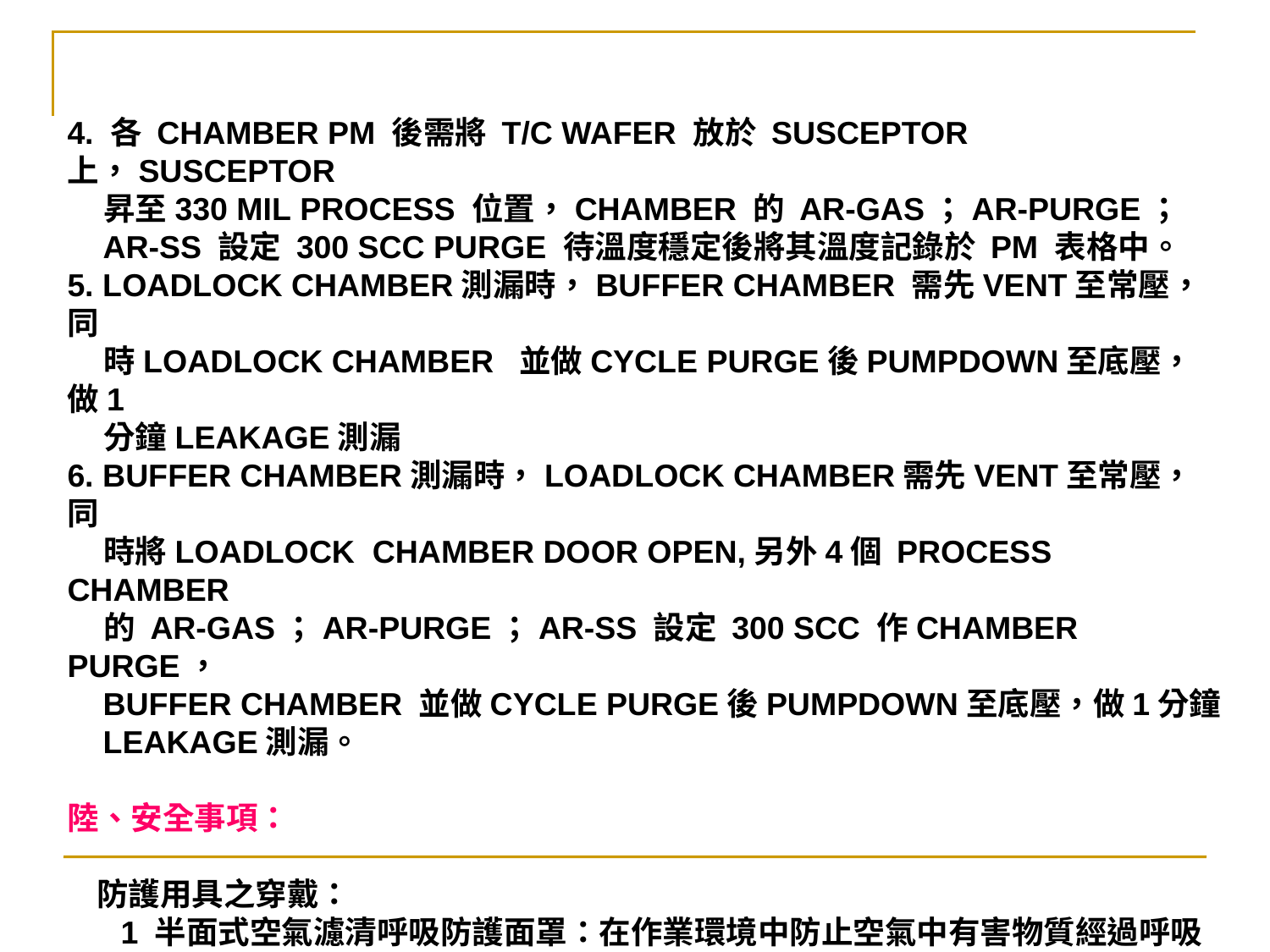

4. 各 CHAMBER PM 後需將 T/C WAFER 放於 SUSCEPTOR 上，SUSCEPTOR
    昇至330 MIL PROCESS 位置，CHAMBER 的 AR-GAS；AR-PURGE；
    AR-SS 設定 300 SCC PURGE 待溫度穩定後將其溫度記錄於 PM 表格中。
5. LOADLOCK CHAMBER測漏時，BUFFER CHAMBER 需先VENT至常壓，同
    時LOADLOCK CHAMBER  並做CYCLE PURGE後PUMPDOWN至底壓，做1
    分鐘LEAKAGE測漏
6. BUFFER CHAMBER測漏時，LOADLOCK CHAMBER需先VENT至常壓，同
    時將LOADLOCK  CHAMBER DOOR OPEN,另外4個 PROCESS CHAMBER
    的 AR-GAS；AR-PURGE；AR-SS 設定 300 SCC 作CHAMBER PURGE，
    BUFFER CHAMBER 並做CYCLE PURGE後PUMPDOWN至底壓，做1分鐘
    LEAKAGE測漏。

陸、安全事項：

   防護用具之穿戴：
      1 半面式空氣濾清呼吸防護面罩：在作業環境中防止空氣中有害物質經過呼吸
         而造成嚴重危險，可達到過濾空氣之效果。
      2  防護手套：防止有害物質直接觸及到皮膚表面。